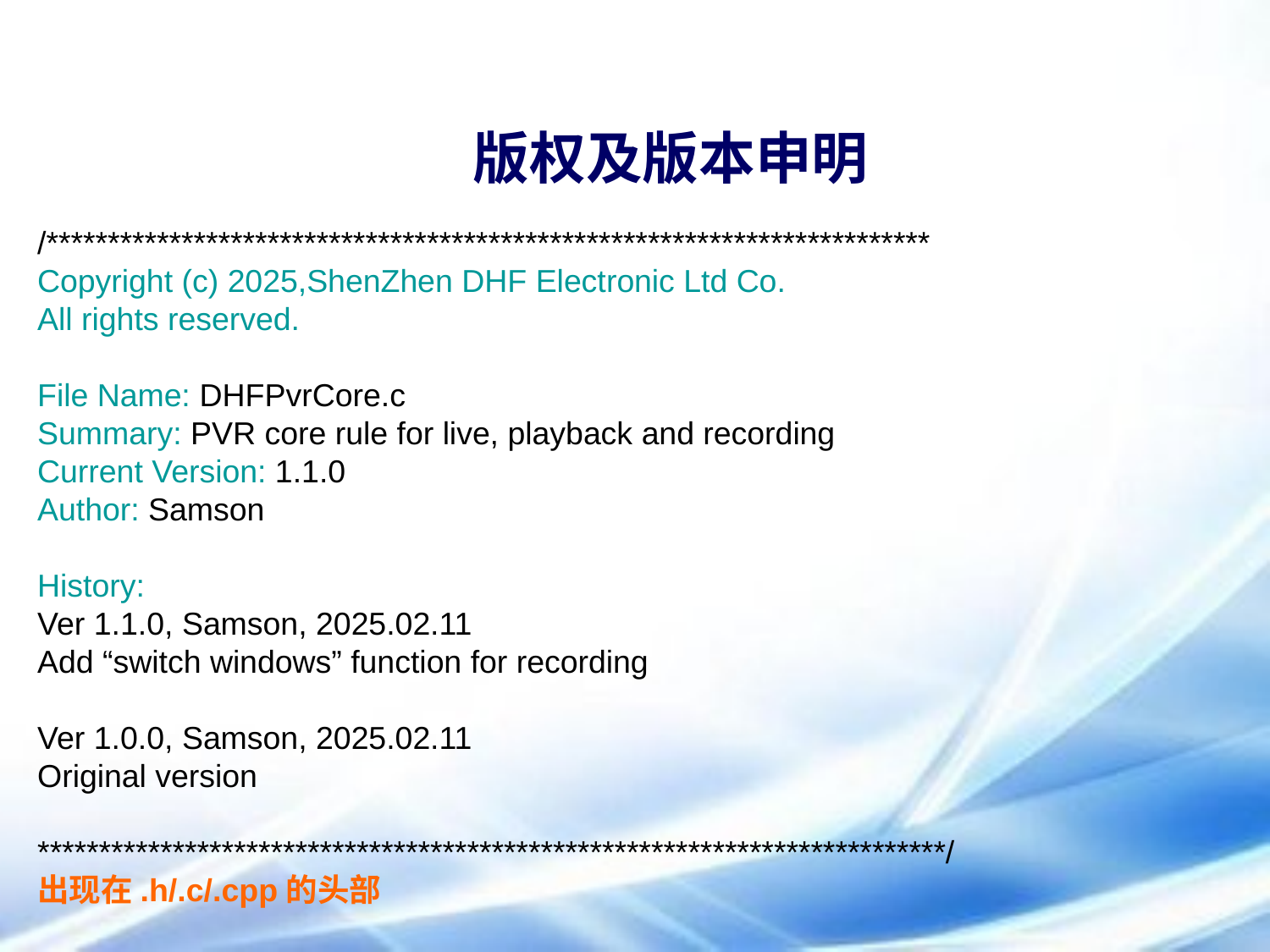

# 版权及版本申明
/************************************************************************
Copyright (c) 2025,ShenZhen DHF Electronic Ltd Co.
All rights reserved.

File Name: DHFPvrCore.c
Summary: PVR core rule for live, playback and recording
Current Version: 1.1.0
Author: Samson

History:
Ver 1.1.0, Samson, 2025.02.11
Add “switch windows” function for recording

Ver 1.0.0, Samson, 2025.02.11
Original version

**************************************************************************/
出现在.h/.c/.cpp的头部